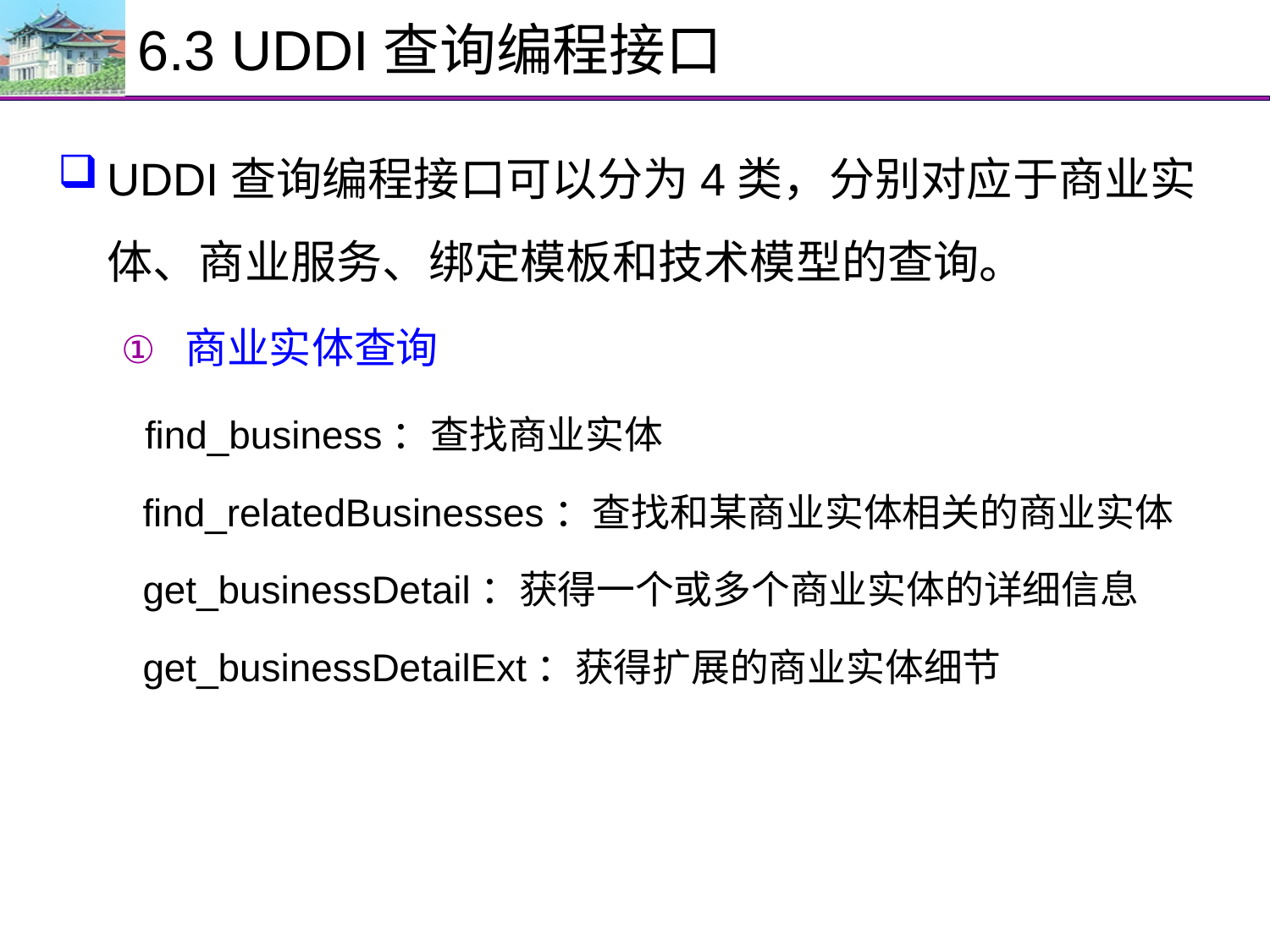

# 6.3 UDDI查询编程接口
UDDI查询编程接口可以分为4类，分别对应于商业实体、商业服务、绑定模板和技术模型的查询。
商业实体查询
  find_business：查找商业实体
  find_relatedBusinesses：查找和某商业实体相关的商业实体
  get_businessDetail：获得一个或多个商业实体的详细信息
  get_businessDetailExt：获得扩展的商业实体细节